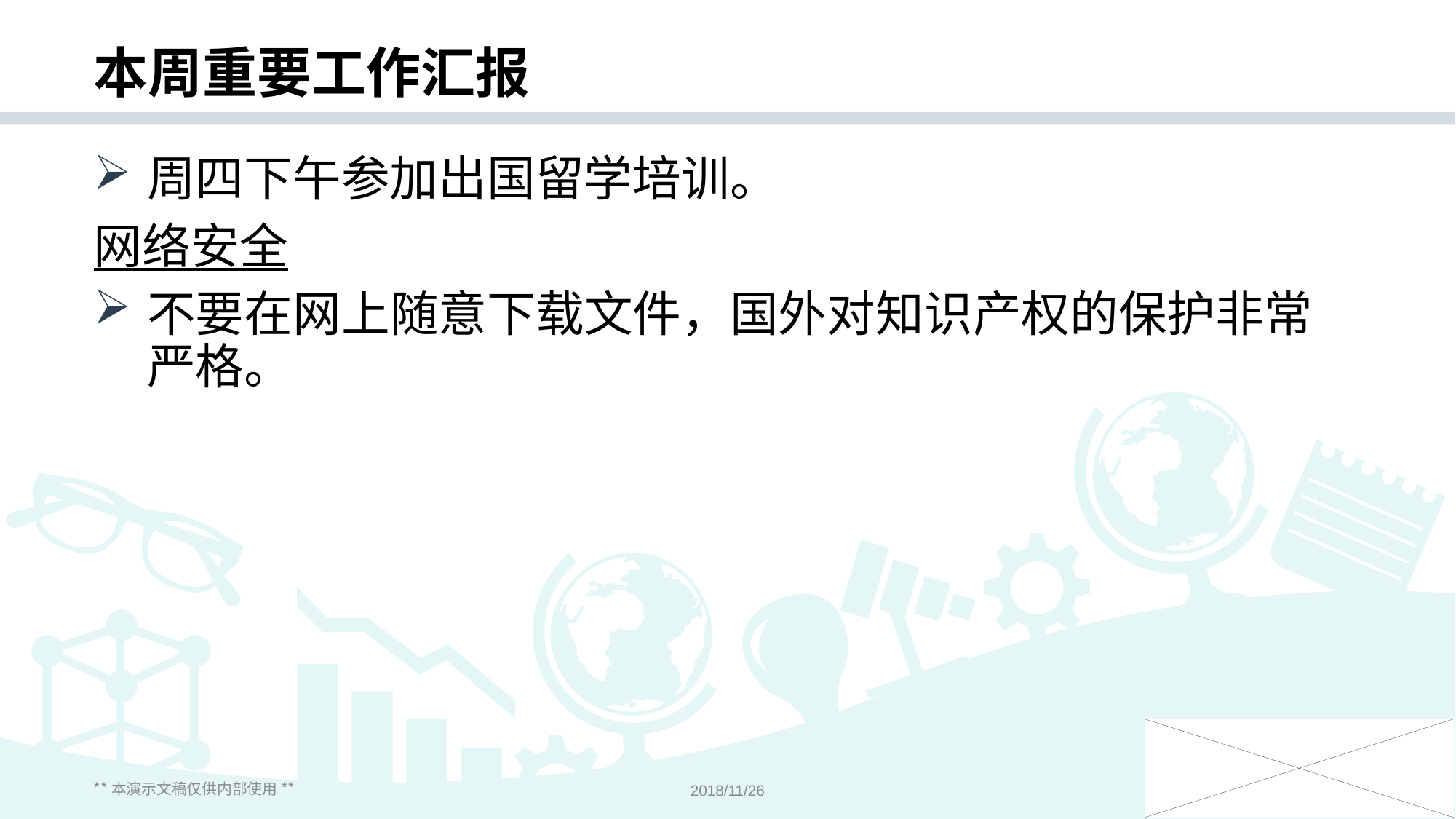

# 本周重要工作汇报
周四下午参加出国留学培训。
网络安全
不要在网上随意下载文件，国外对知识产权的保护非常严格。
** 本演示文稿仅供内部使用 **
2018/11/26
11